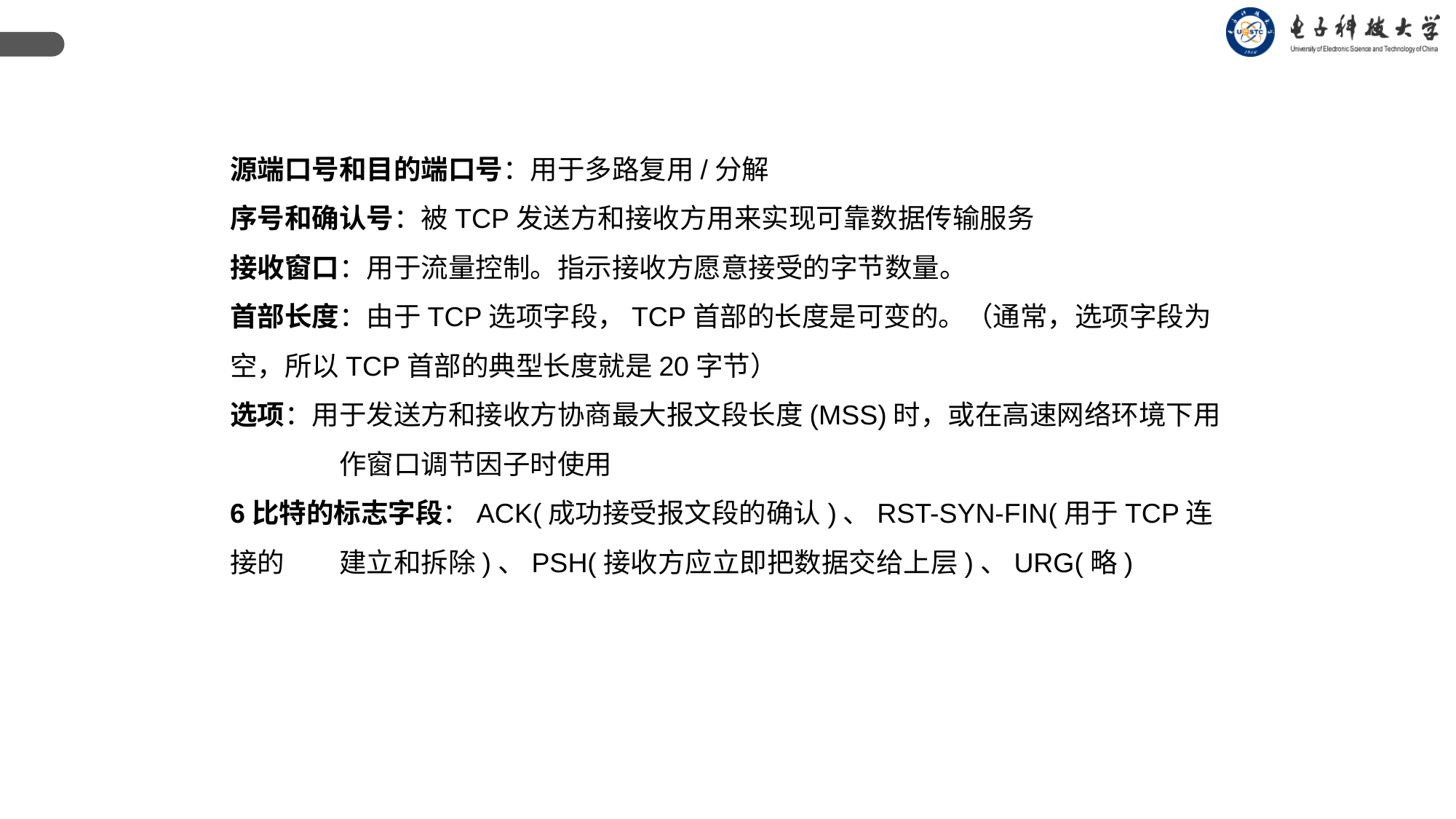

源端口号和目的端口号：用于多路复用/分解
序号和确认号：被TCP发送方和接收方用来实现可靠数据传输服务
接收窗口：用于流量控制。指示接收方愿意接受的字节数量。
首部长度：由于TCP选项字段，TCP首部的长度是可变的。（通常，选项字段为空，所以TCP首部的典型长度就是20字节）
选项：用于发送方和接收方协商最大报文段长度(MSS)时，或在高速网络环境下用	作窗口调节因子时使用
6比特的标志字段：ACK(成功接受报文段的确认)、RST-SYN-FIN(用于TCP连接的	建立和拆除)、PSH(接收方应立即把数据交给上层)、URG(略)